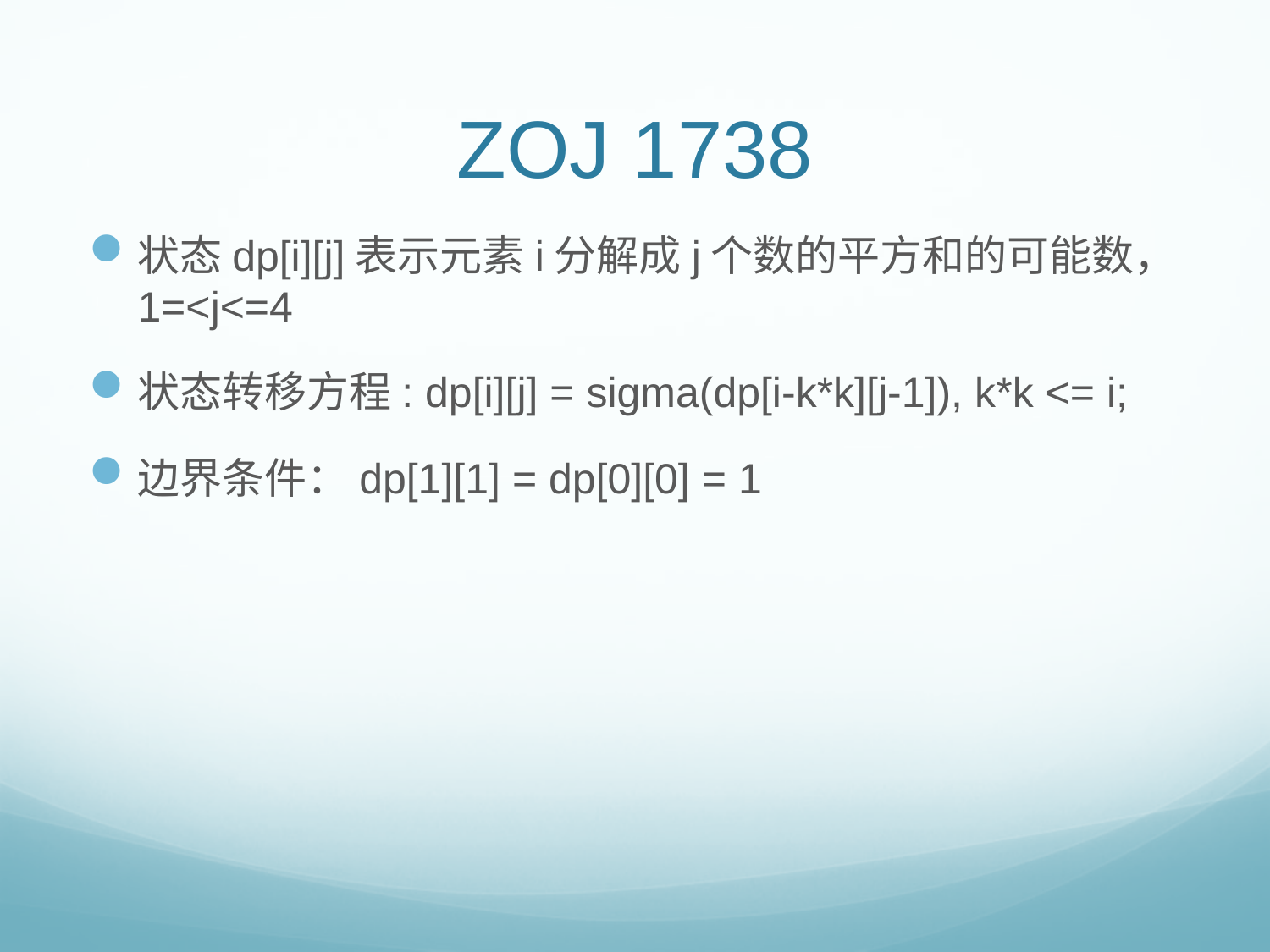

# ZOJ 1738
状态dp[i][j]表示元素i分解成j个数的平方和的可能数，1=<j<=4
状态转移方程: dp[i][j] = sigma(dp[i-k*k][j-1]), k*k <= i;
边界条件：dp[1][1] = dp[0][0] = 1